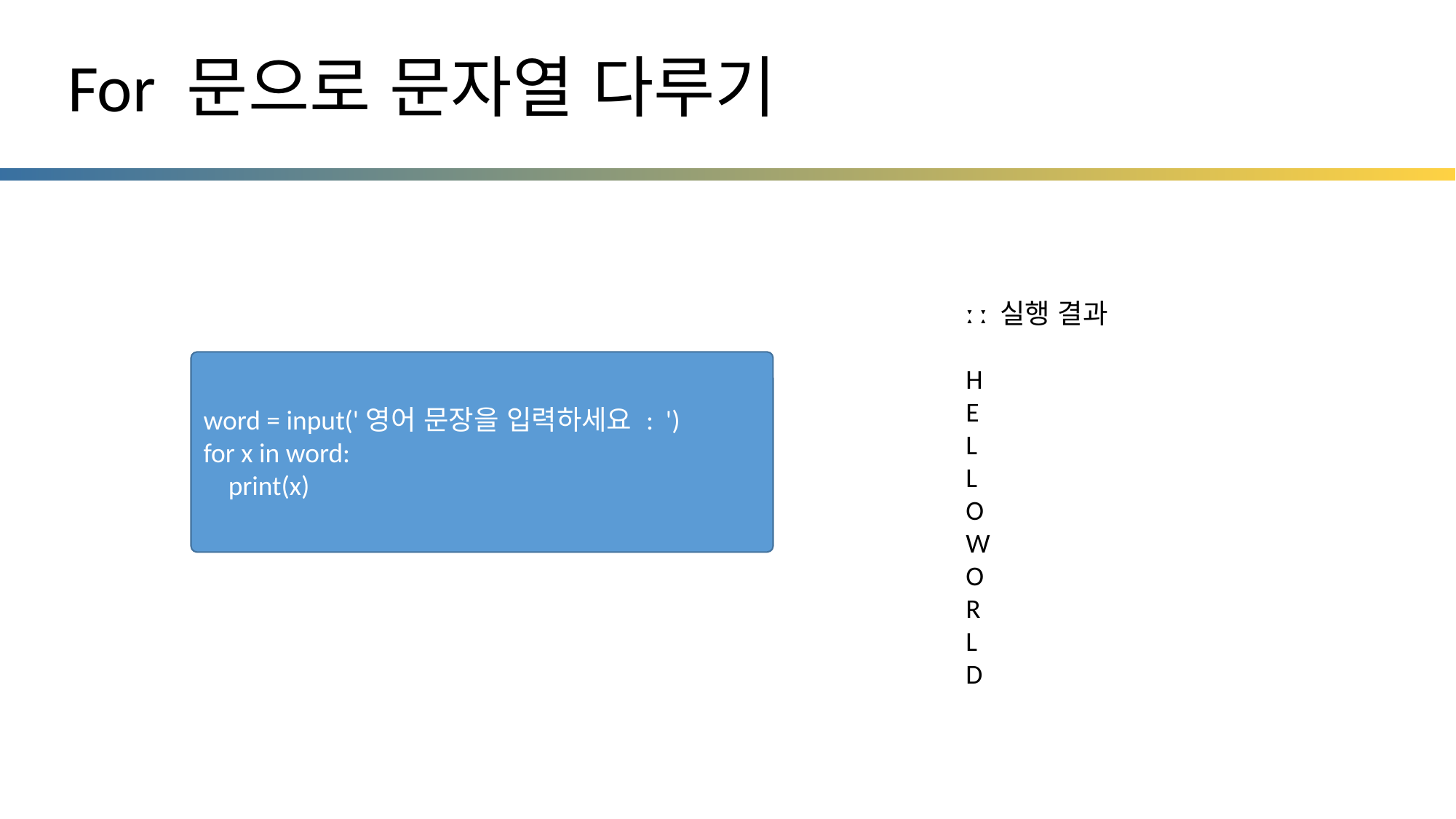

# For 문으로 문자열 다루기
ː ː 실행 결과

H
E
L
L
O
W
O
R
L
D

word = input('영어 문장을 입력하세요 :  ')
for x in word:
    print(x)